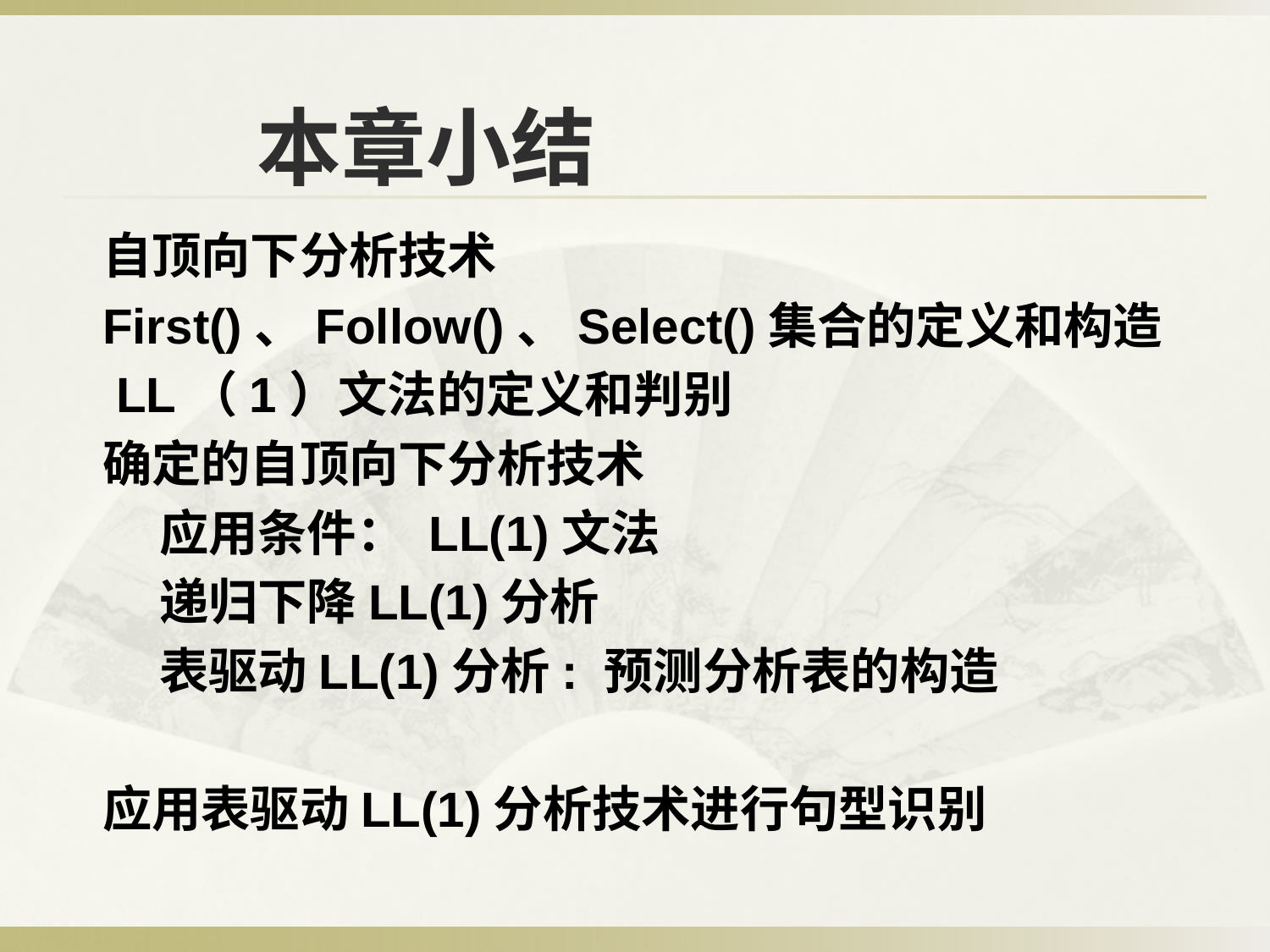

本章小结
自顶向下分析技术
First()、Follow()、Select()集合的定义和构造
 LL（1）文法的定义和判别
确定的自顶向下分析技术
    应用条件： LL(1)文法
    递归下降LL(1)分析
    表驱动LL(1)分析: 预测分析表的构造

应用表驱动LL(1)分析技术进行句型识别